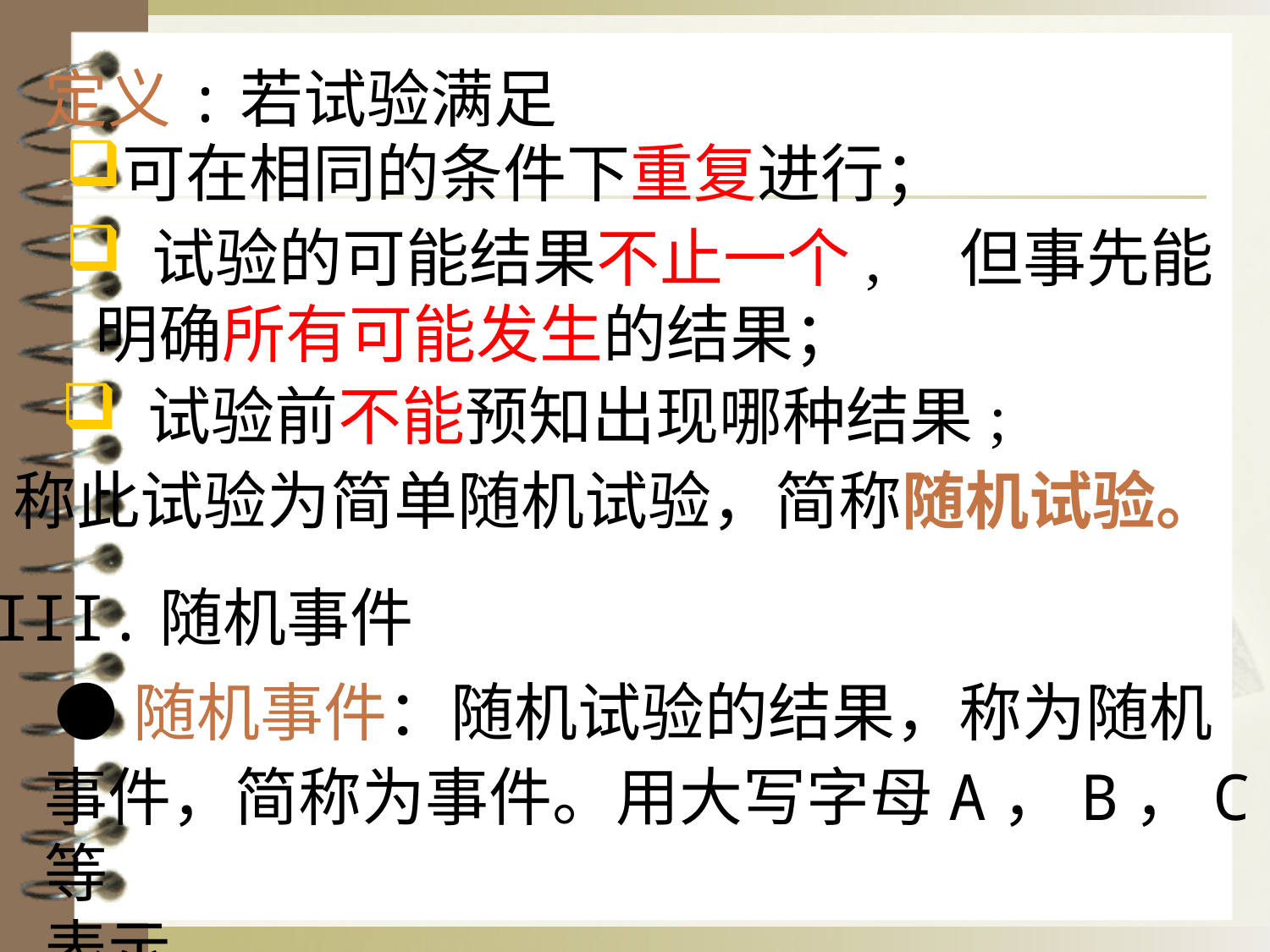

定义:若试验满足

可在相同的条件下重复进行；
 试验的可能结果不止一个,　但事先能明确所有可能发生的结果；
 试验前不能预知出现哪种结果;
称此试验为简单随机试验，简称随机试验。
III.随机事件
●随机事件：随机试验的结果，称为随机
事件，简称为事件。用大写字母A，B，C等
表示.